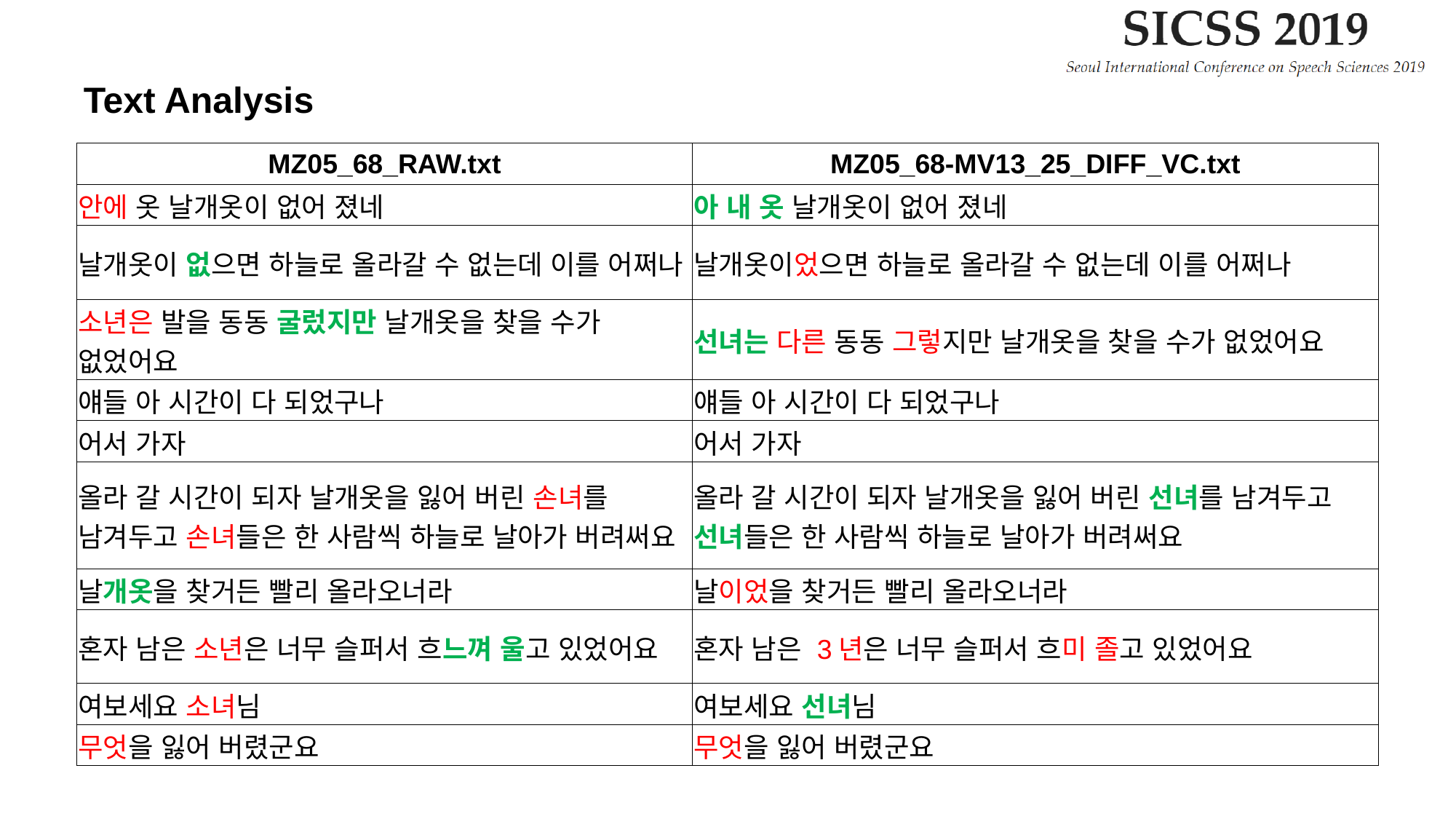

Text Analysis
| MZ05\_68\_RAW.txt | MZ05\_68-MV13\_25\_DIFF\_VC.txt |
| --- | --- |
| 안에 옷 날개옷이 없어 졌네 | 아 내 옷 날개옷이 없어 졌네 |
| 날개옷이 없으면 하늘로 올라갈 수 없는데 이를 어쩌나 | 날개옷이었으면 하늘로 올라갈 수 없는데 이를 어쩌나 |
| 소년은 발을 동동 굴렀지만 날개옷을 찾을 수가 없었어요 | 선녀는 다른 동동 그렇지만 날개옷을 찾을 수가 없었어요 |
| 얘들 아 시간이 다 되었구나 | 얘들 아 시간이 다 되었구나 |
| 어서 가자 | 어서 가자 |
| 올라 갈 시간이 되자 날개옷을 잃어 버린 손녀를 남겨두고 손녀들은 한 사람씩 하늘로 날아가 버려써요 | 올라 갈 시간이 되자 날개옷을 잃어 버린 선녀를 남겨두고 선녀들은 한 사람씩 하늘로 날아가 버려써요 |
| 날개옷을 찾거든 빨리 올라오너라 | 날이었을 찾거든 빨리 올라오너라 |
| 혼자 남은 소년은 너무 슬퍼서 흐느껴 울고 있었어요 | 혼자 남은 3년은 너무 슬퍼서 흐미 졸고 있었어요 |
| 여보세요 소녀님 | 여보세요 선녀님 |
| 무엇을 잃어 버렸군요 | 무엇을 잃어 버렸군요 |